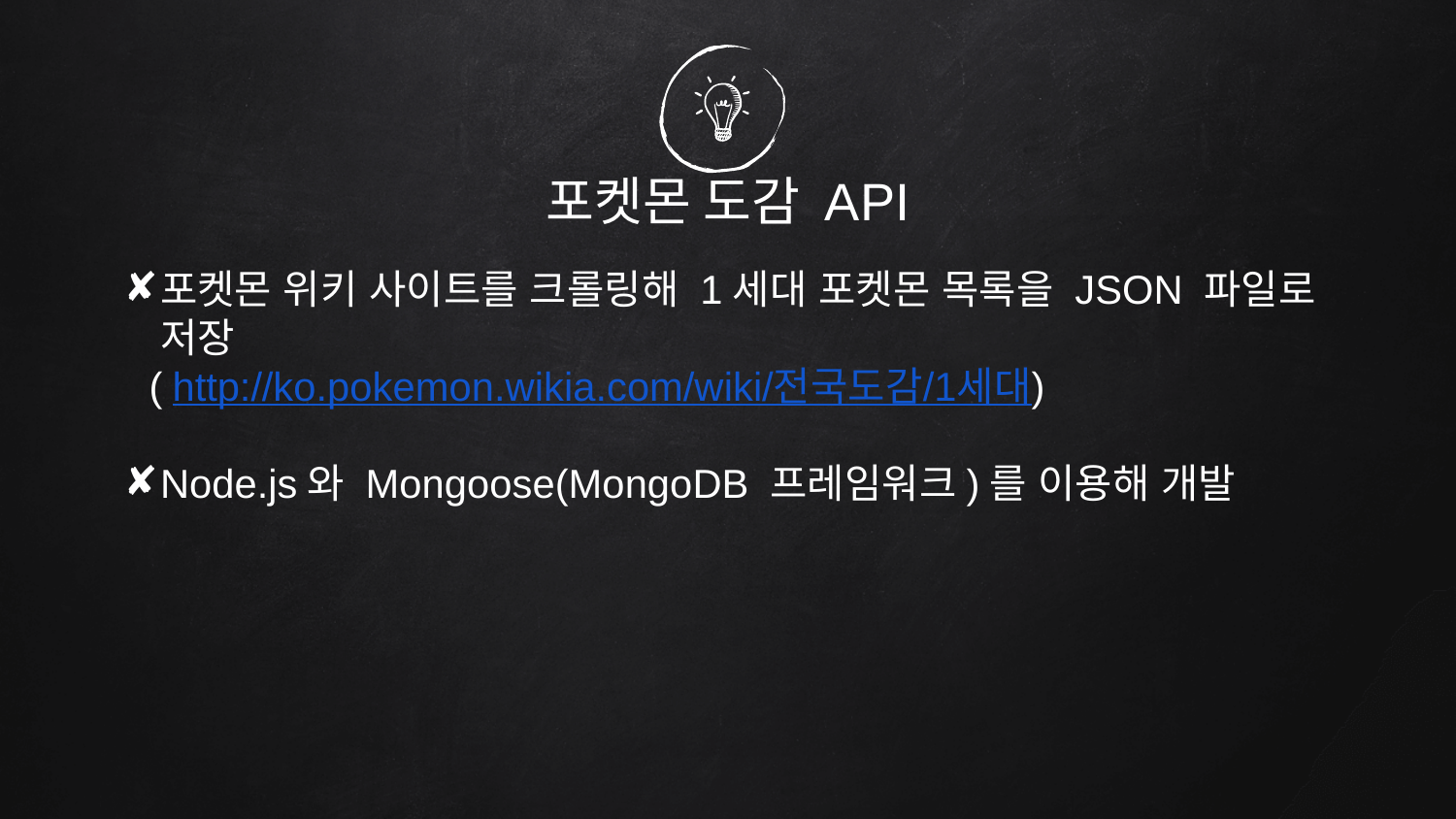

# 포켓몬 도감 API
포켓몬 위키 사이트를 크롤링해 1세대 포켓몬 목록을 JSON 파일로 저장
(http://ko.pokemon.wikia.com/wiki/전국도감/1세대)

Node.js와 Mongoose(MongoDB 프레임워크)를 이용해 개발